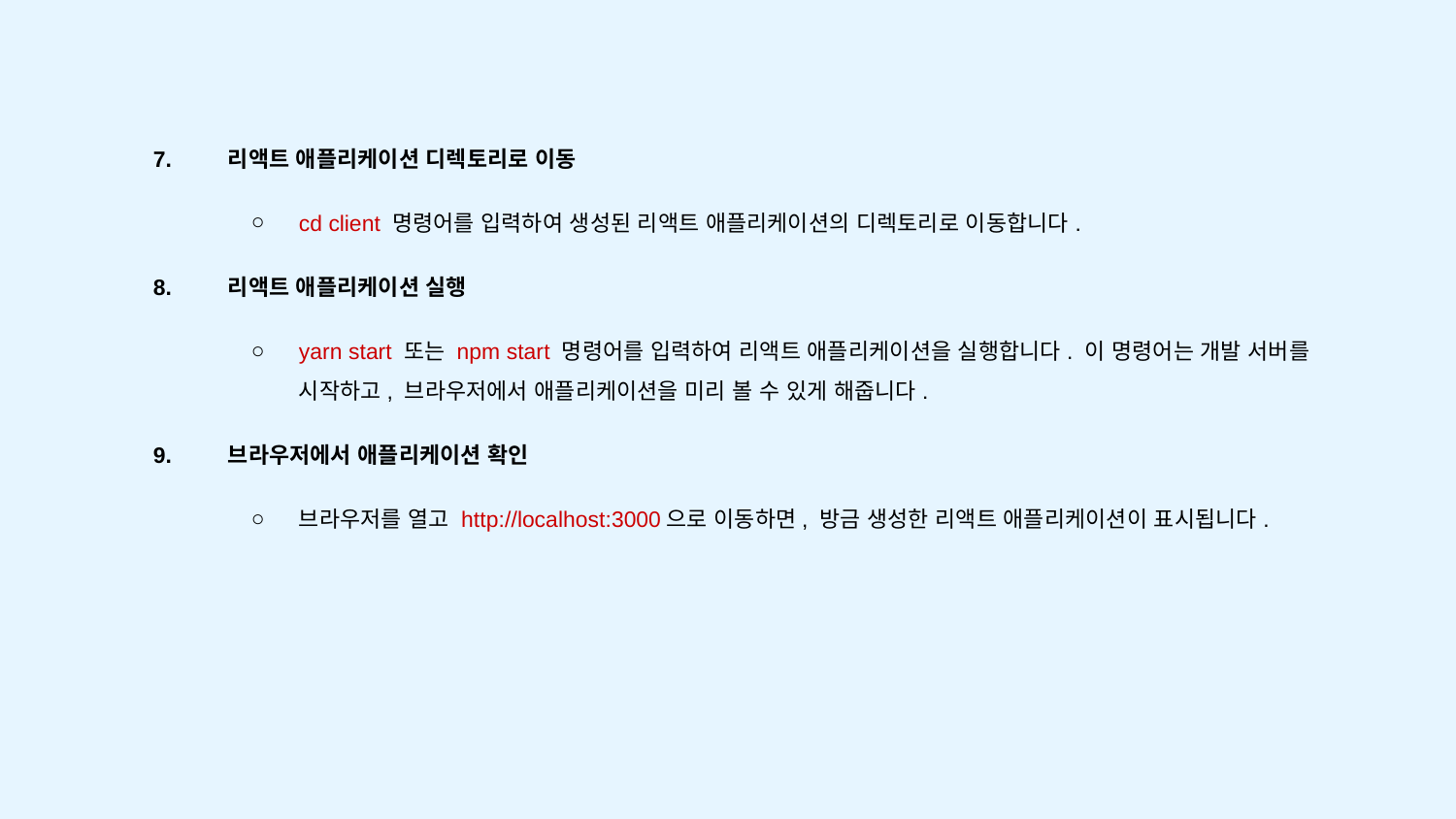

7.        리액트 애플리케이션 디렉토리로 이동
cd client 명령어를 입력하여 생성된 리액트 애플리케이션의 디렉토리로 이동합니다.
8.        리액트 애플리케이션 실행
yarn start 또는 npm start 명령어를 입력하여 리액트 애플리케이션을 실행합니다. 이 명령어는 개발 서버를 시작하고, 브라우저에서 애플리케이션을 미리 볼 수 있게 해줍니다.
9.        브라우저에서 애플리케이션 확인
브라우저를 열고 http://localhost:3000으로 이동하면, 방금 생성한 리액트 애플리케이션이 표시됩니다.